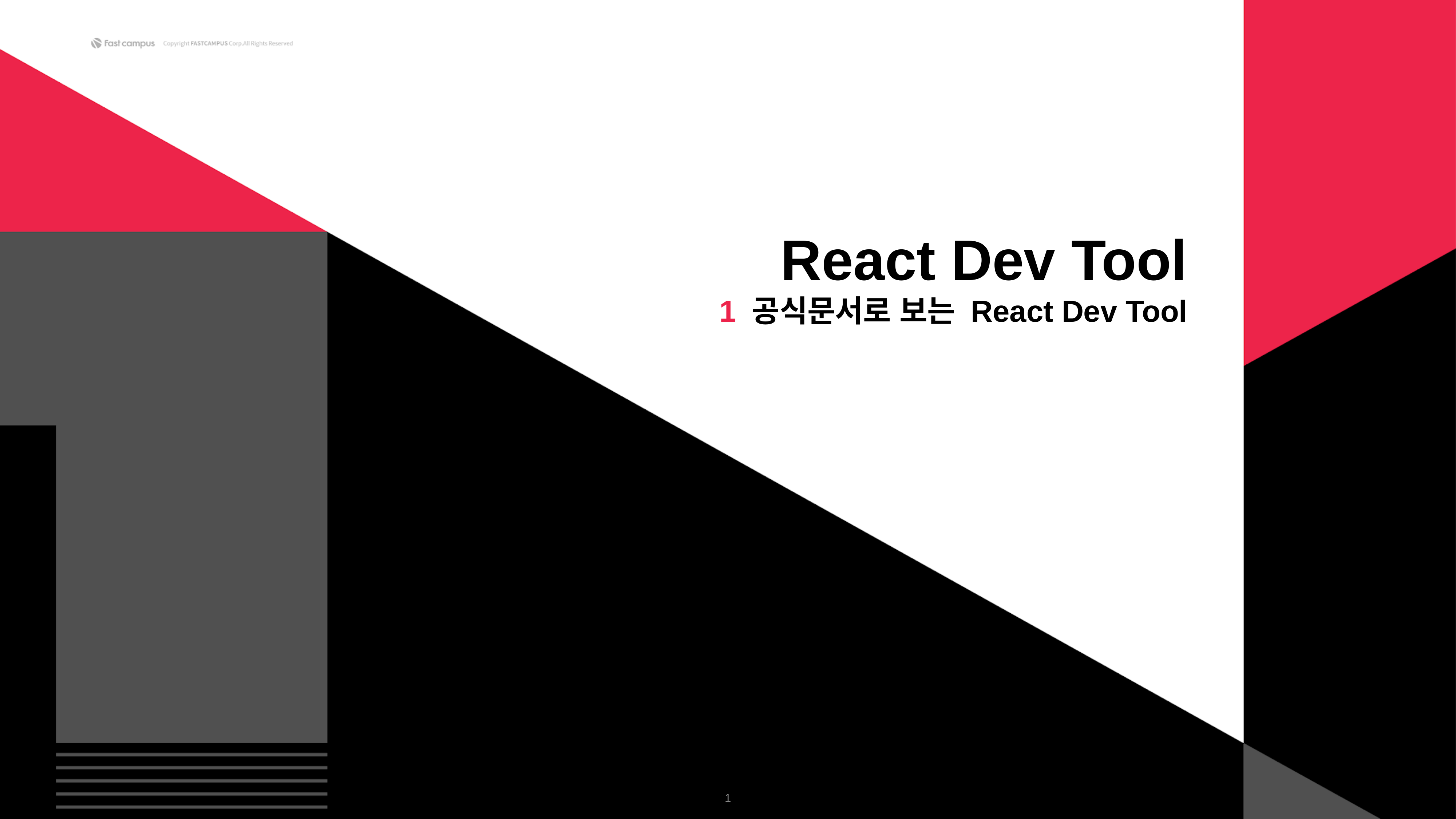

React Dev Tool
1 공식문서로 보는 React Dev Tool
1